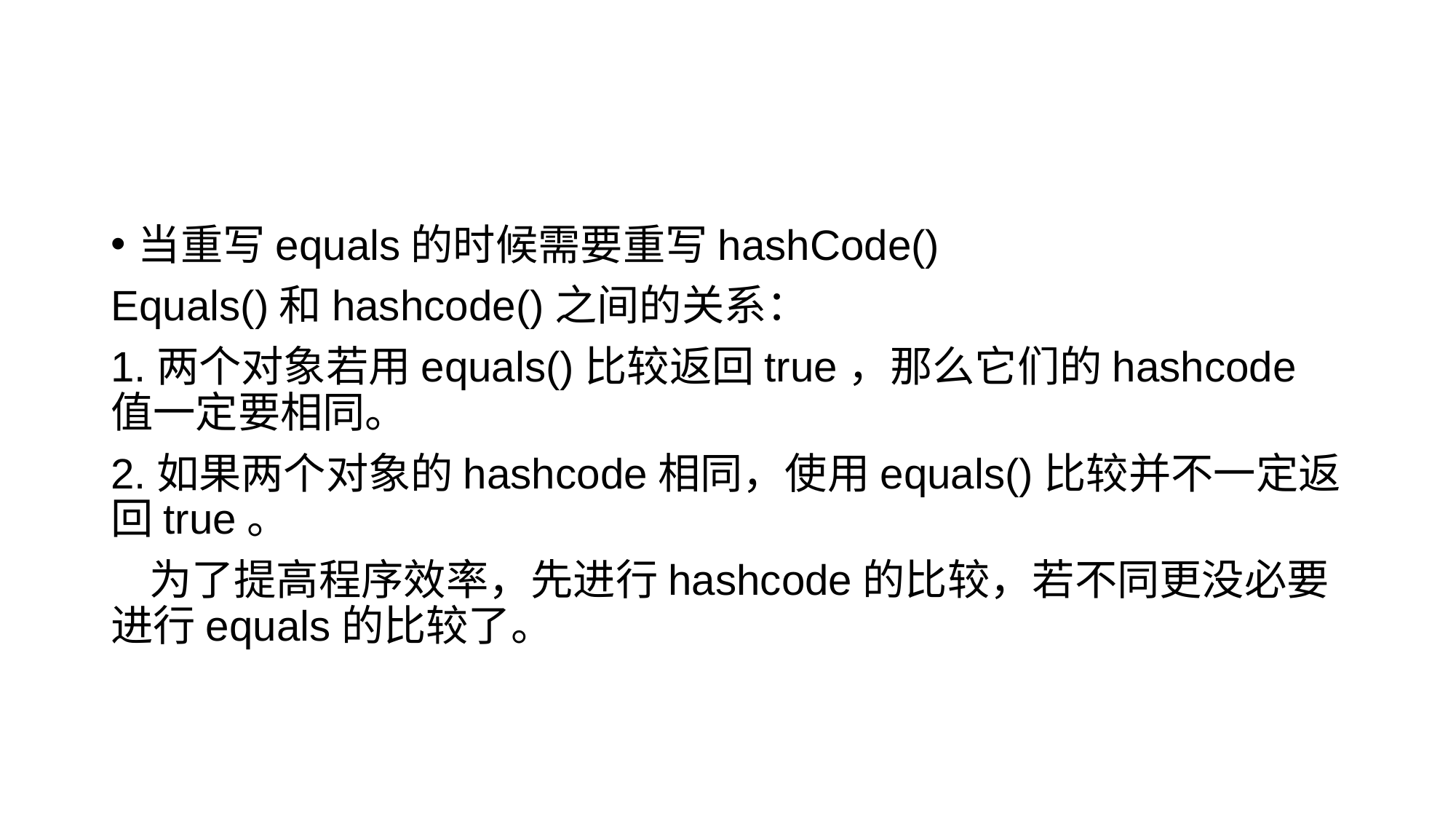

#
当重写equals的时候需要重写hashCode()
Equals()和hashcode()之间的关系：
1.两个对象若用equals()比较返回true，那么它们的hashcode值一定要相同。
2.如果两个对象的hashcode相同，使用equals()比较并不一定返回true。
   为了提高程序效率，先进行hashcode的比较，若不同更没必要进行equals的比较了。